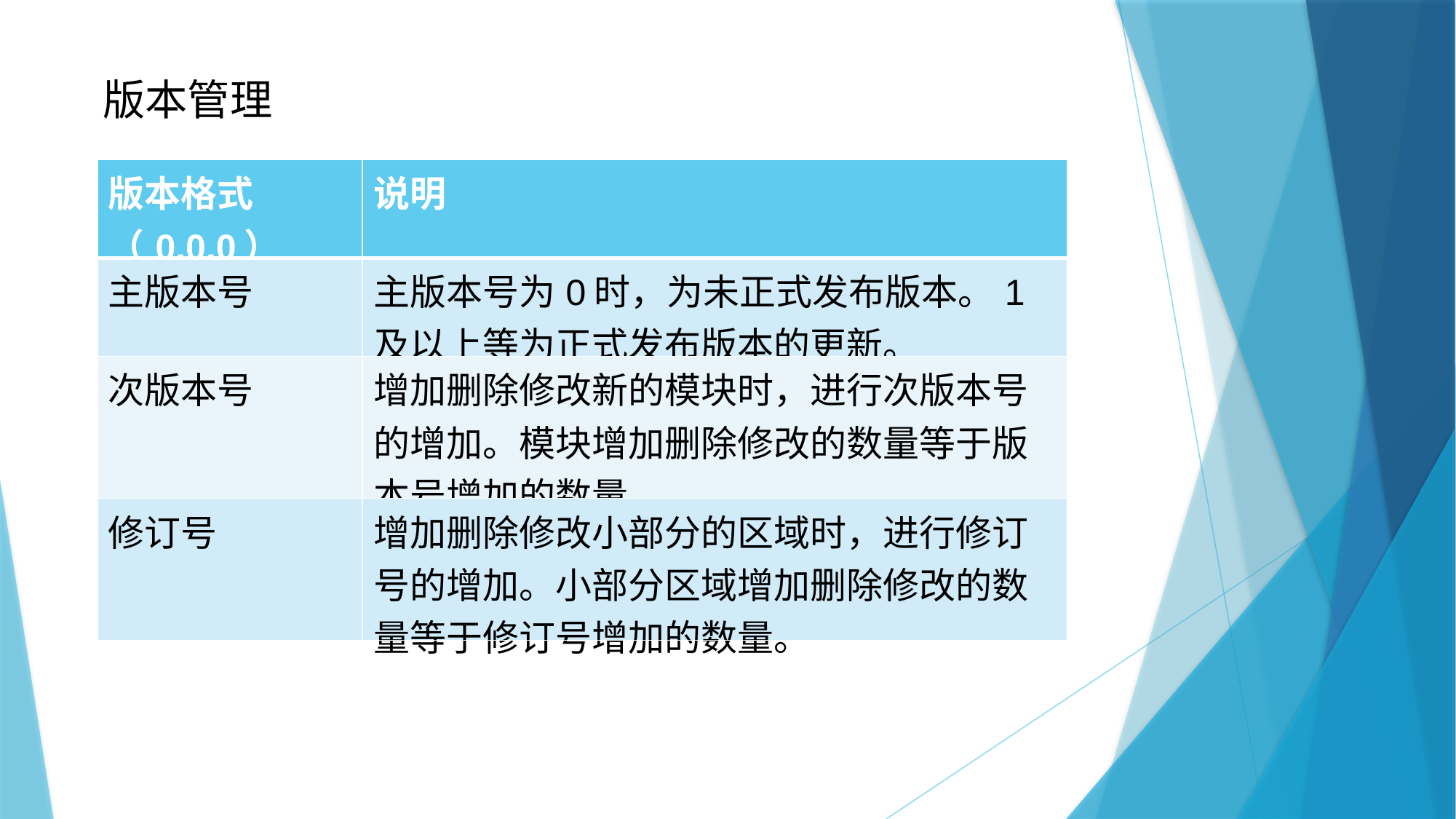

版本管理
| 版本格式（0.0.0） | 说明 |
| --- | --- |
| 主版本号 | 主版本号为0时，为未正式发布版本。1及以上等为正式发布版本的更新。 |
| 次版本号 | 增加删除修改新的模块时，进行次版本号的增加。模块增加删除修改的数量等于版本号增加的数量。 |
| 修订号 | 增加删除修改小部分的区域时，进行修订号的增加。小部分区域增加删除修改的数量等于修订号增加的数量。 |